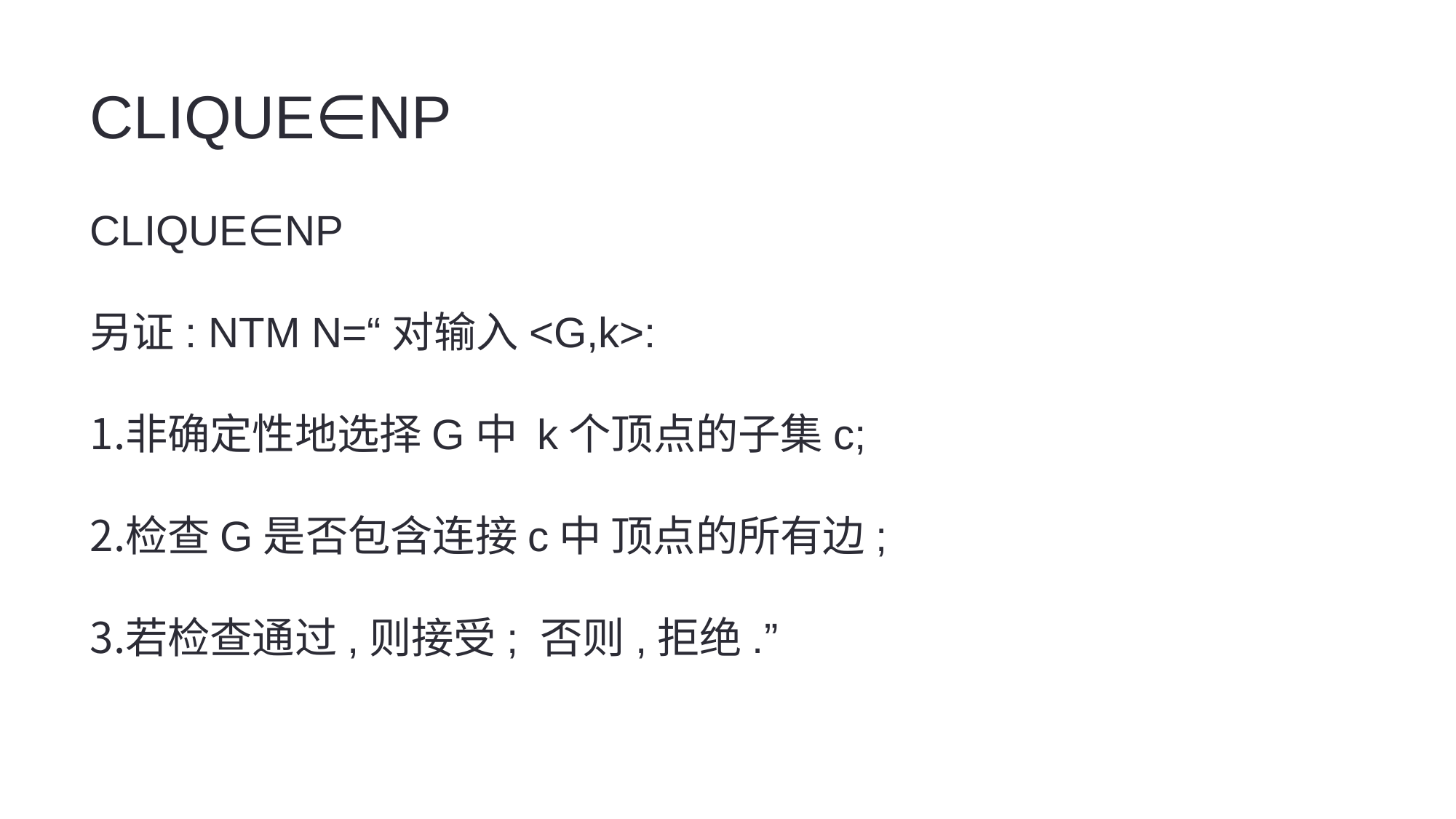

CLIQUE∈NP
CLIQUE∈NP

另证: NTM N=“对输入<G,k>:

非确定性地选择G中 k个顶点的子集c;

检查G是否包含连接c中 顶点的所有边;

若检查通过,则接受; 否则,拒绝.”